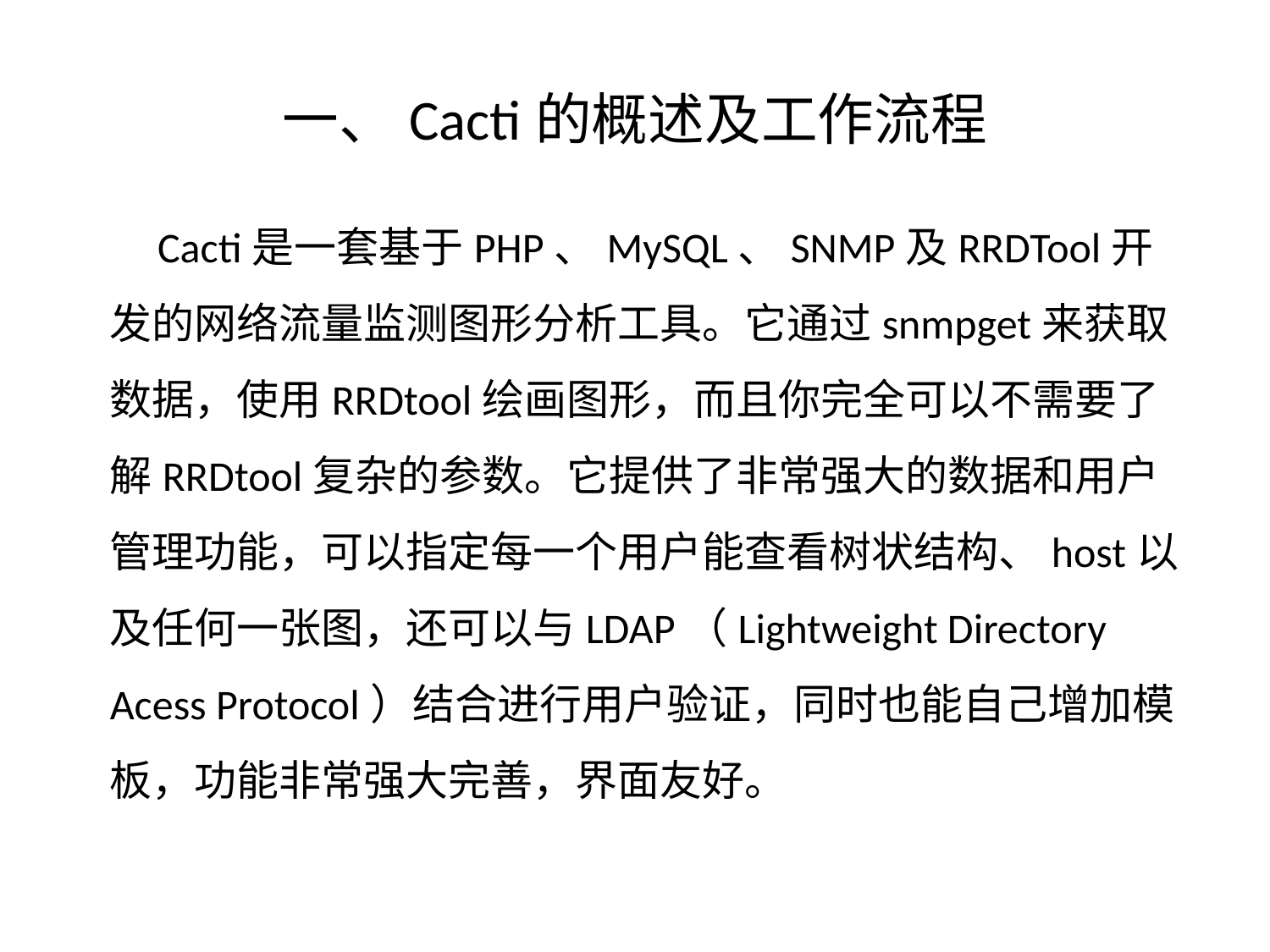

# 一、Cacti的概述及工作流程
Cacti是一套基于PHP、MySQL、SNMP及RRDTool开发的网络流量监测图形分析工具。它通过snmpget来获取数据，使用RRDtool绘画图形，而且你完全可以不需要了解RRDtool复杂的参数。它提供了非常强大的数据和用户管理功能，可以指定每一个用户能查看树状结构、host以及任何一张图，还可以与LDAP（Lightweight Directory Acess Protocol）结合进行用户验证，同时也能自己增加模板，功能非常强大完善，界面友好。